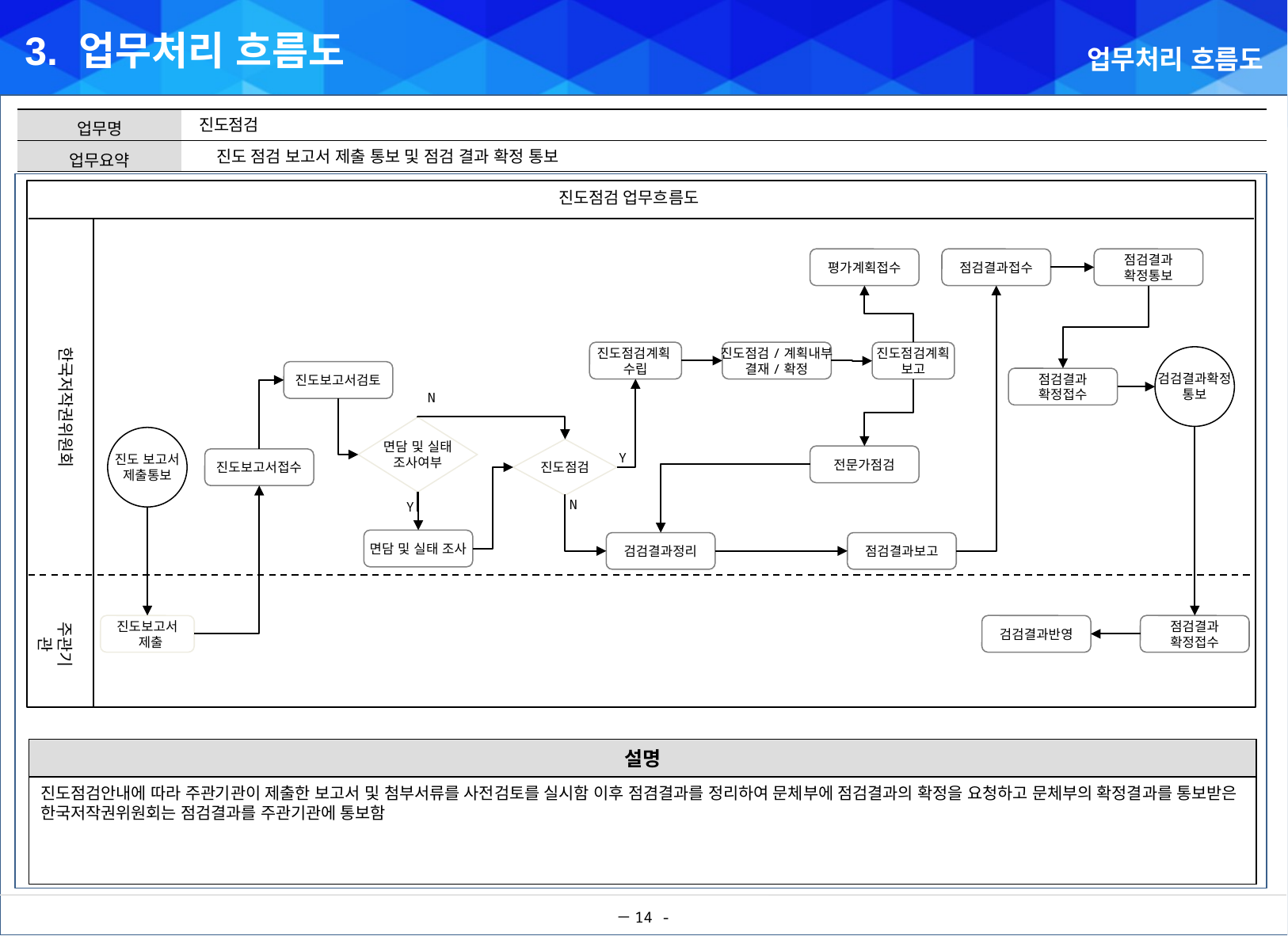

3. 업무처리 흐름도
업무처리 흐름도
진도점검
진도 점검 보고서 제출 통보 및 점검 결과 확정 통보

진도점검 업무흐름도
평가계획접수
점검결과접수
점검결과
확정통보
한국저작권위원회
진도점검계획
수립
진도점검/계획내부
결재/확정
진도점검계획
보고
검검결과확정
통보
진도보고서검토
점검결과
확정접수
N
면담 및 실태
조사여부
진도 보고서
제출통보
진도점검
전문가점검
진도보고서접수
Y
N
Y
면담 및 실태 조사
검검결과정리
점검결과보고
주관기관
진도보고서
 제출
검검결과반영
점검결과
확정접수
설명
진도점검안내에 따라 주관기관이 제출한 보고서 및 첨부서류를 사전검토를 실시함 이후 점겸결과를 정리하여 문체부에 점검결과의 확정을 요청하고 문체부의 확정결과를 통보받은 한국저작권위원회는 점검결과를 주관기관에 통보함